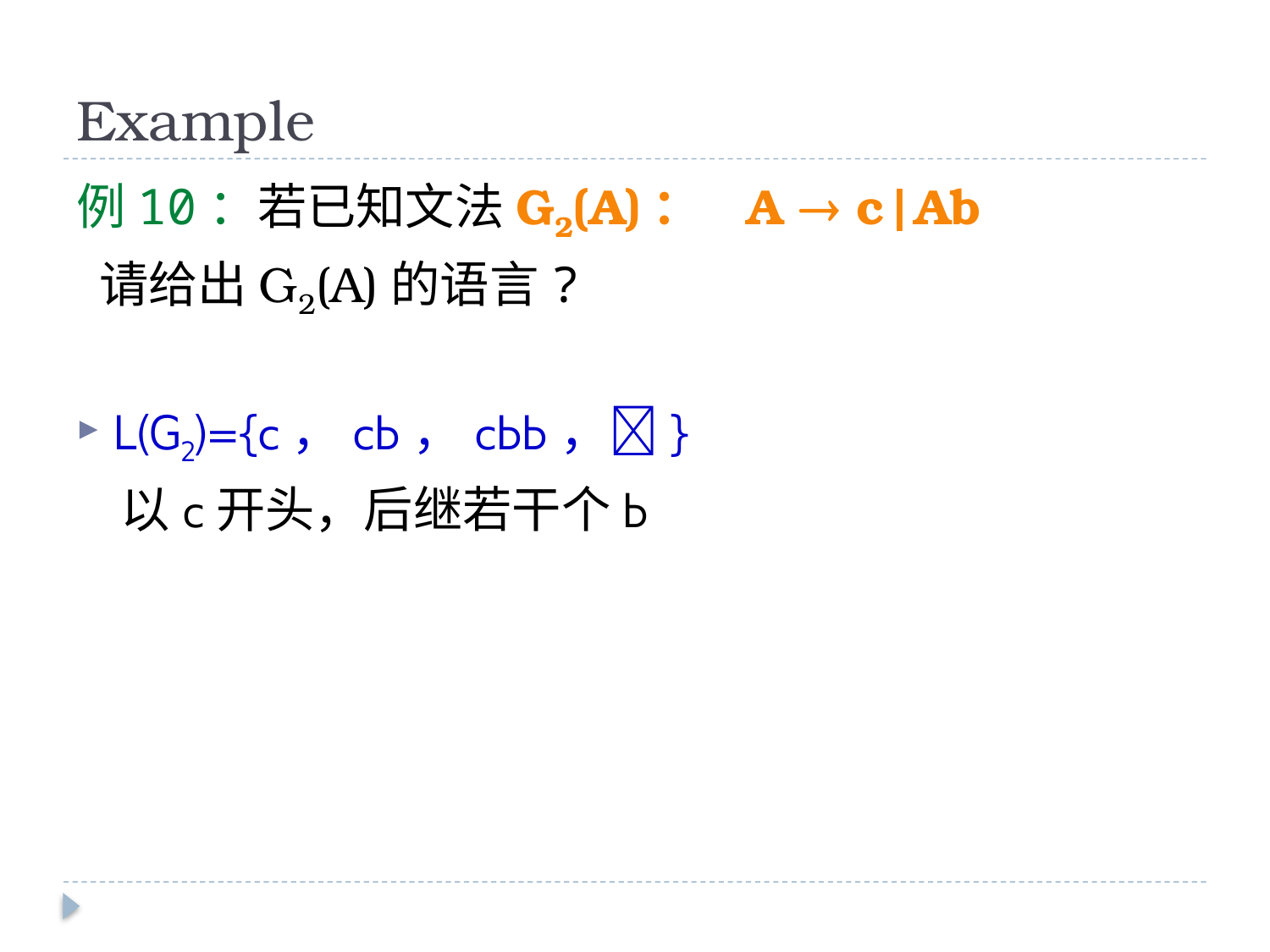

# Example
例10：若已知文法G2(A)：   A → c|Ab
 请给出G2(A)的语言?

L(G2)={c，cb，cbb，…}
   以c开头，后继若干个b

70